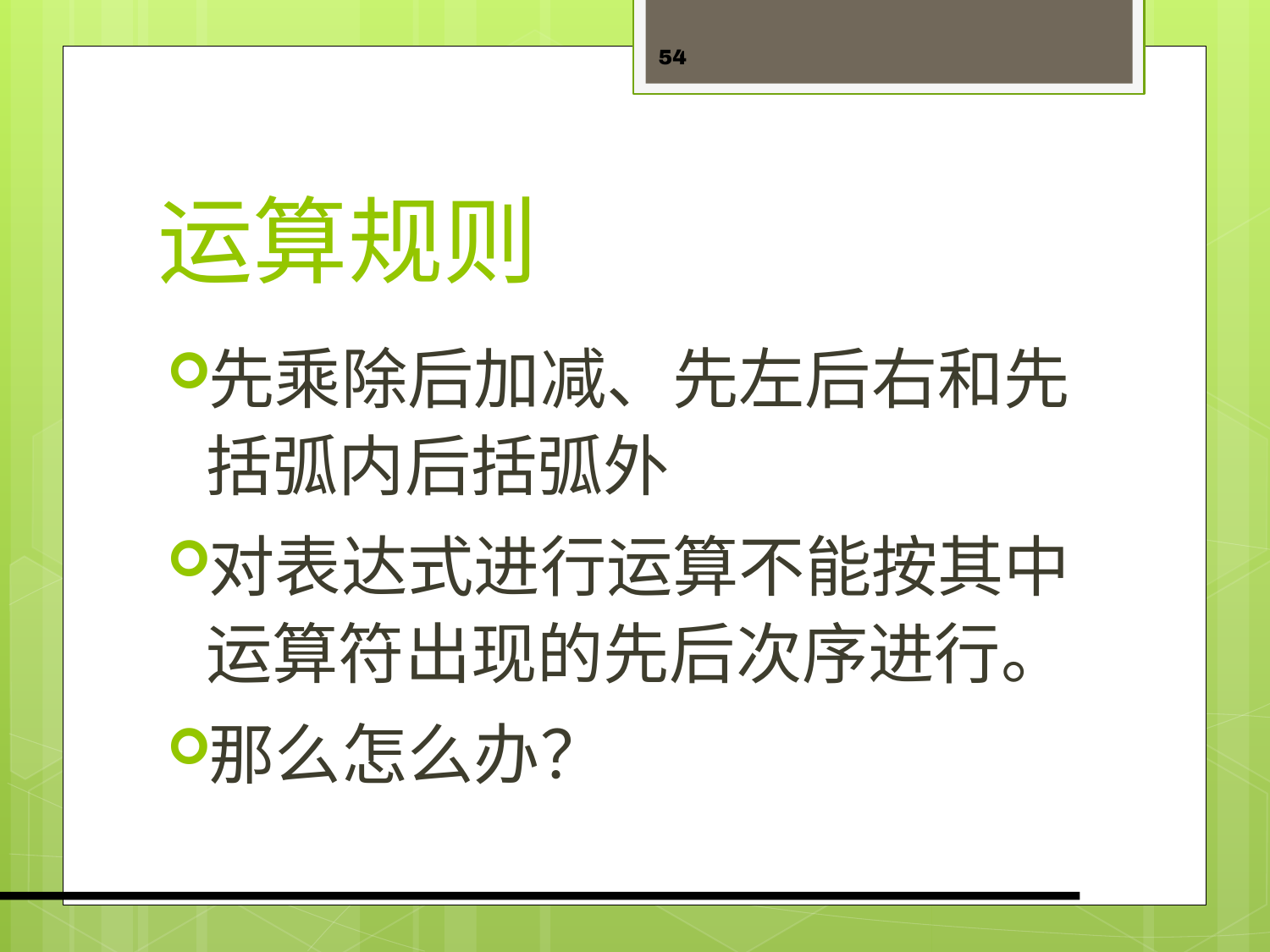

# 运算规则
先乘除后加减、先左后右和先括弧内后括弧外
对表达式进行运算不能按其中运算符出现的先后次序进行。
那么怎么办？
54